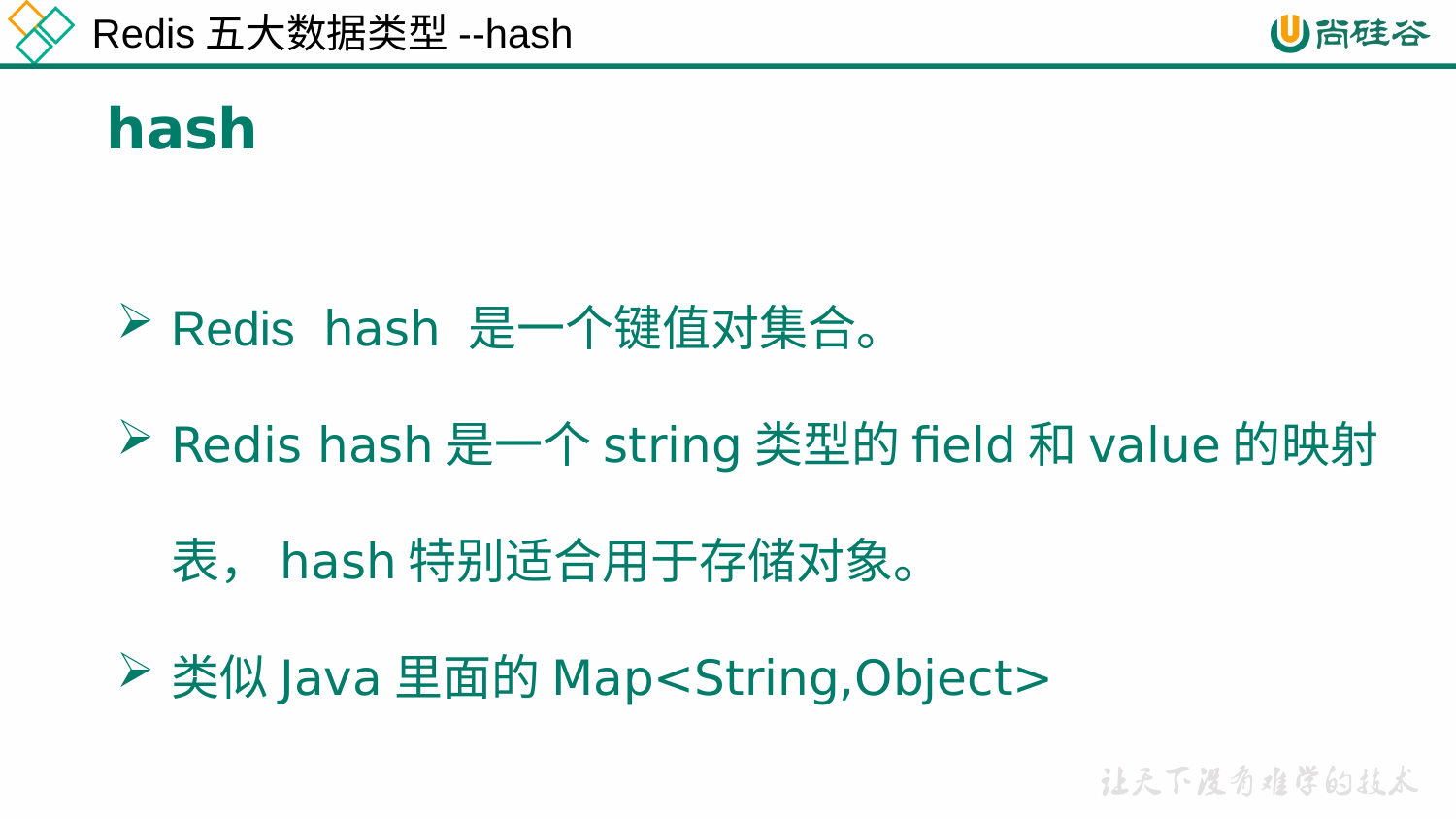

Redis五大数据类型--hash
hash
Redis  hash 是一个键值对集合。
Redis hash是一个string类型的field和value的映射表，hash特别适合用于存储对象。
类似Java里面的Map<String,Object>